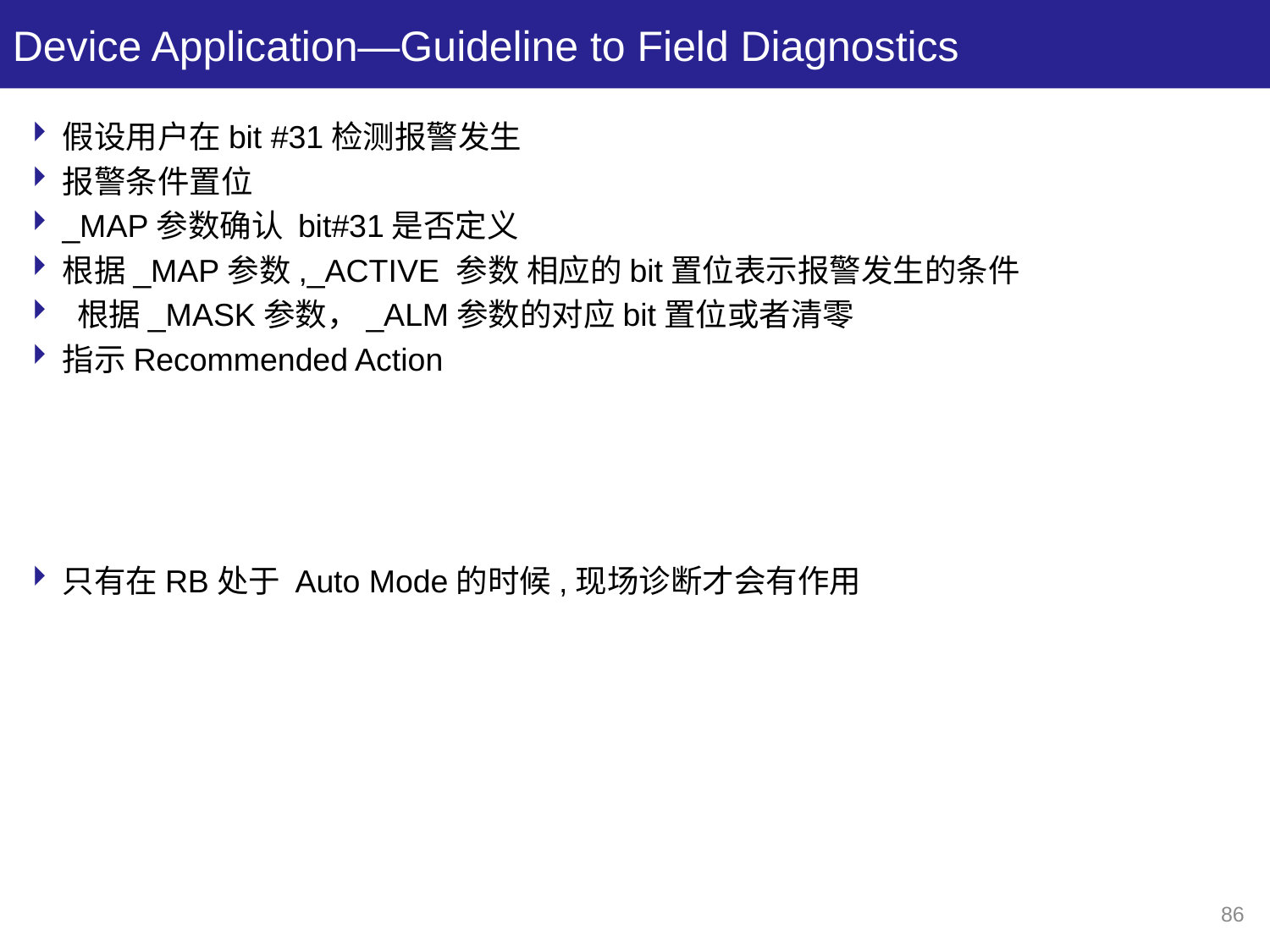

# Device Application—Guideline to Field Diagnostics
假设用户在bit #31检测报警发生
报警条件置位
_MAP参数确认 bit#31是否定义
根据_MAP参数,_ACTIVE 参数 相应的bit置位表示报警发生的条件
 根据_MASK参数，_ALM参数的对应bit置位或者清零
指示Recommended Action

只有在RB处于 Auto Mode的时候,现场诊断才会有作用

86